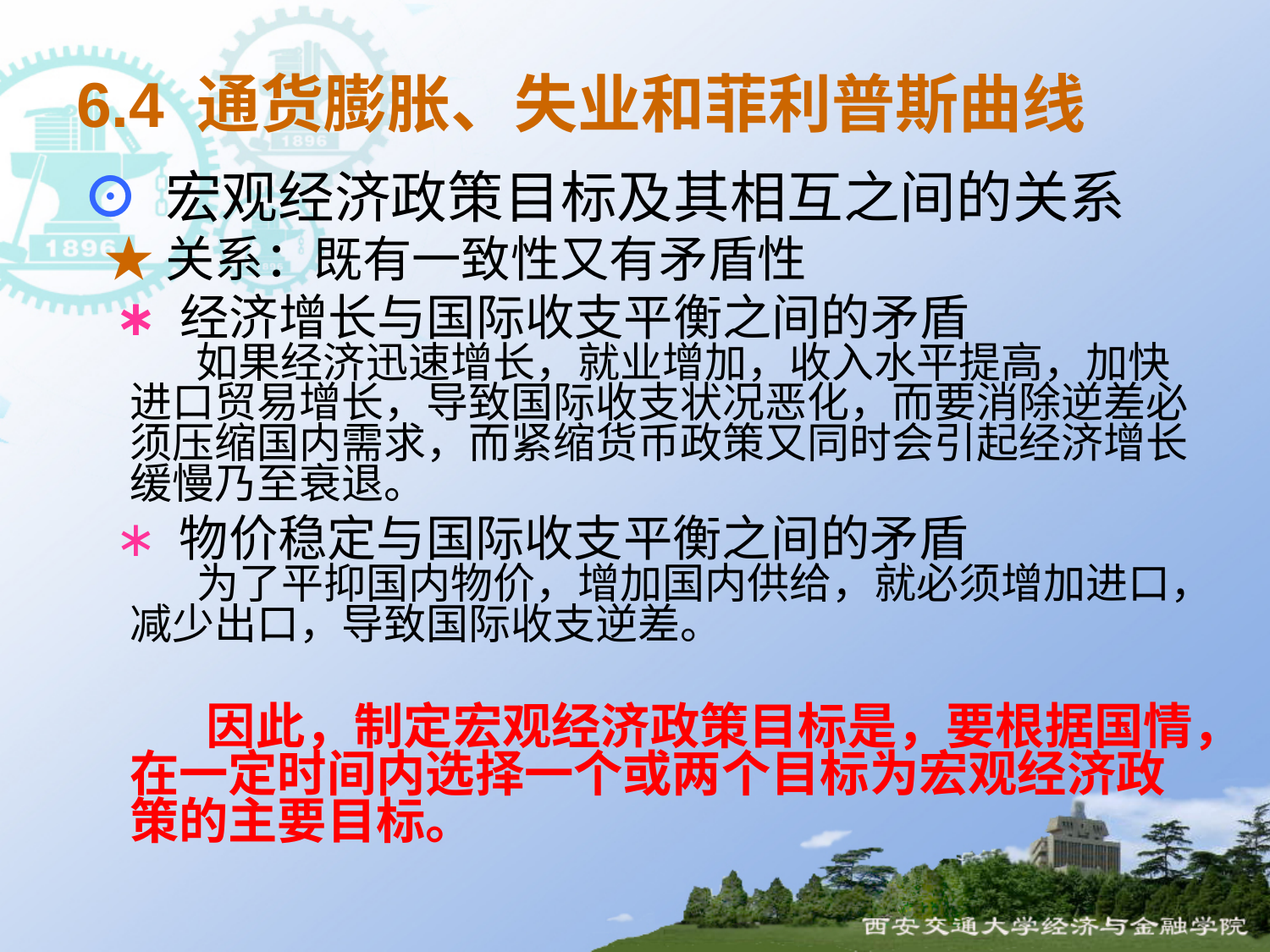

6.4 通货膨胀、失业和菲利普斯曲线
⊙ 宏观经济政策目标及其相互之间的关系
  ★关系：既有一致性又有矛盾性
   ∗ 经济增长与国际收支平衡之间的矛盾
       如果经济迅速增长，就业增加，收入水平提高，加快进口贸易增长，导致国际收支状况恶化，而要消除逆差必须压缩国内需求，而紧缩货币政策又同时会引起经济增长缓慢乃至衰退。
   ∗ 物价稳定与国际收支平衡之间的矛盾
       为了平抑国内物价，增加国内供给，就必须增加进口，减少出口，导致国际收支逆差。

            因此，制定宏观经济政策目标是，要根据国情，在一定时间内选择一个或两个目标为宏观经济政策的主要目标。